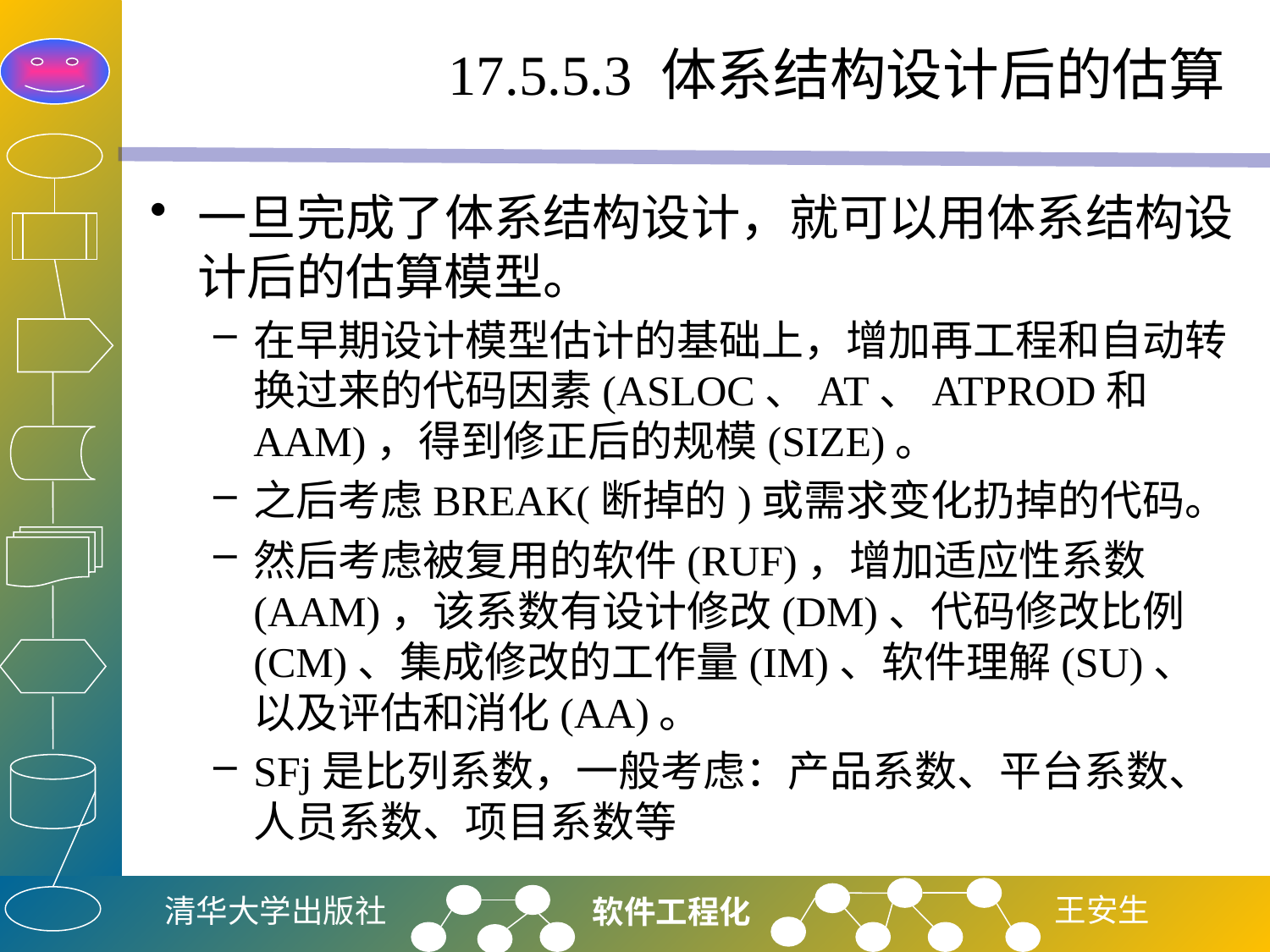

# 17.5.5.3 体系结构设计后的估算
一旦完成了体系结构设计，就可以用体系结构设计后的估算模型。
在早期设计模型估计的基础上，增加再工程和自动转换过来的代码因素(ASLOC、AT、ATPROD和AAM)，得到修正后的规模(SIZE)。
之后考虑BREAK(断掉的)或需求变化扔掉的代码。
然后考虑被复用的软件(RUF)，增加适应性系数(AAM)，该系数有设计修改(DM)、代码修改比例(CM)、集成修改的工作量(IM)、软件理解(SU)、以及评估和消化(AA)。
SFj是比列系数，一般考虑：产品系数、平台系数、人员系数、项目系数等